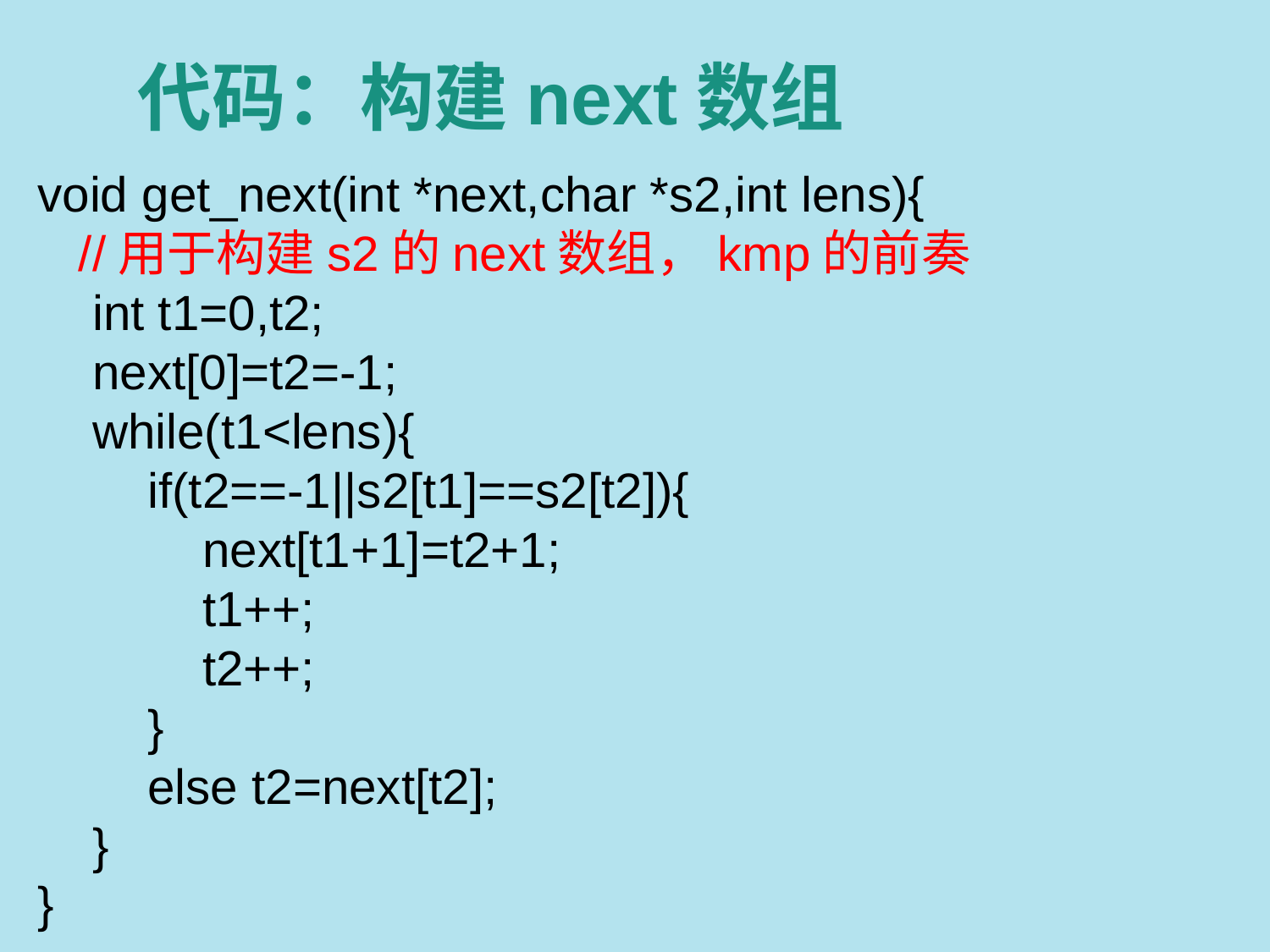

# 代码：构建next数组
void get_next(int *next,char *s2,int lens){
   //用于构建s2的next数组，kmp的前奏
    int t1=0,t2;
    next[0]=t2=-1;
    while(t1<lens){
        if(t2==-1||s2[t1]==s2[t2]){
            next[t1+1]=t2+1;
            t1++;
            t2++;
        }
        else t2=next[t2];
    }
}